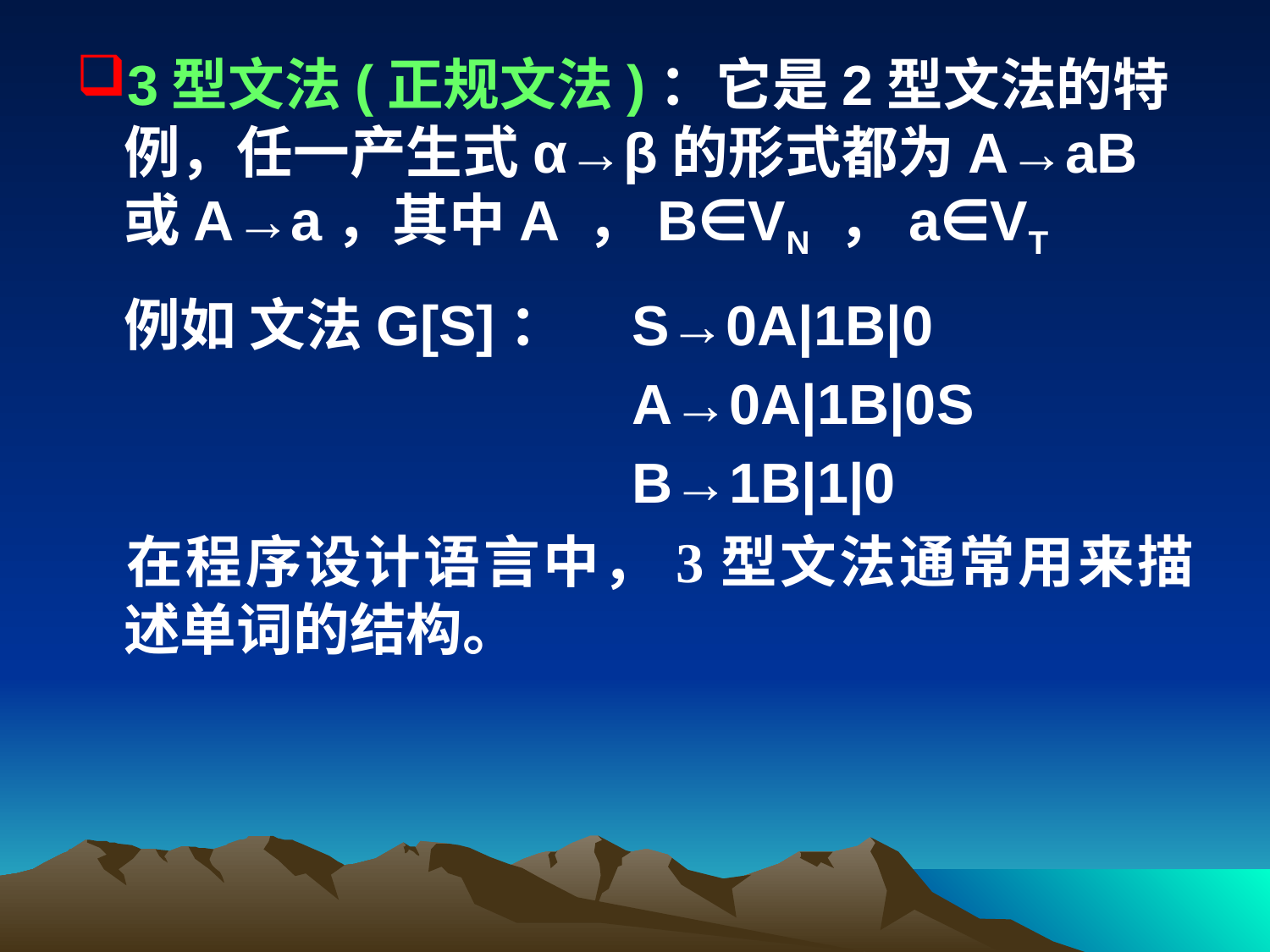

3型文法(正规文法)：它是2型文法的特例，任一产生式α→β的形式都为A→aB或A→a，其中A ，B∈VN ，a∈VT
	例如 文法G[S]：	S→0A|1B|0
					A→0A|1B|0S
					B→1B|1|0
	在程序设计语言中，3型文法通常用来描述单词的结构。